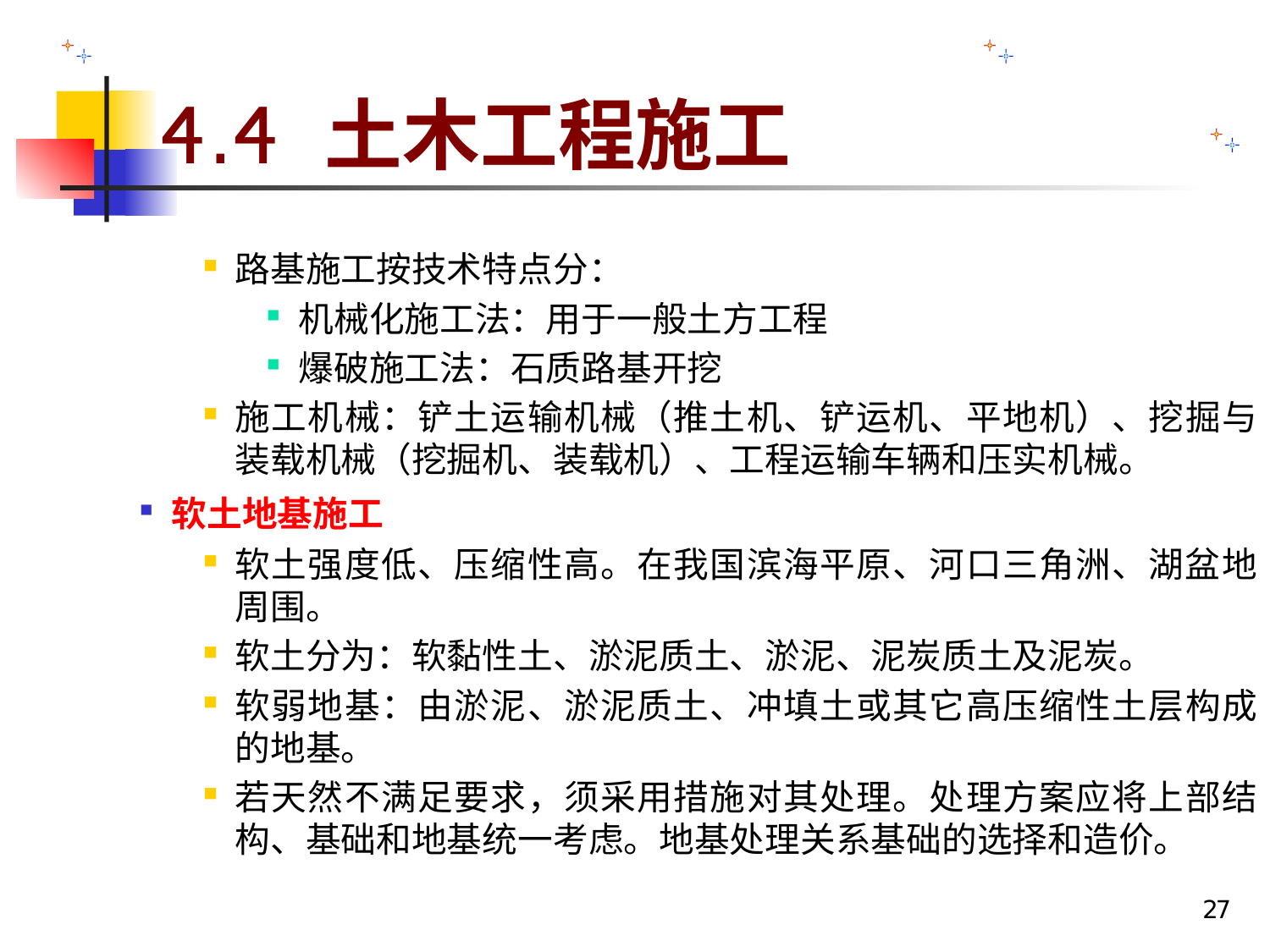

# 4.4 土木工程施工
路基施工按技术特点分：
机械化施工法：用于一般土方工程
爆破施工法：石质路基开挖
施工机械：铲土运输机械（推土机、铲运机、平地机）、挖掘与装载机械（挖掘机、装载机）、工程运输车辆和压实机械。
软土地基施工
软土强度低、压缩性高。在我国滨海平原、河口三角洲、湖盆地周围。
软土分为：软黏性土、淤泥质土、淤泥、泥炭质土及泥炭。
软弱地基：由淤泥、淤泥质土、冲填土或其它高压缩性土层构成的地基。
若天然不满足要求，须采用措施对其处理。处理方案应将上部结构、基础和地基统一考虑。地基处理关系基础的选择和造价。
27